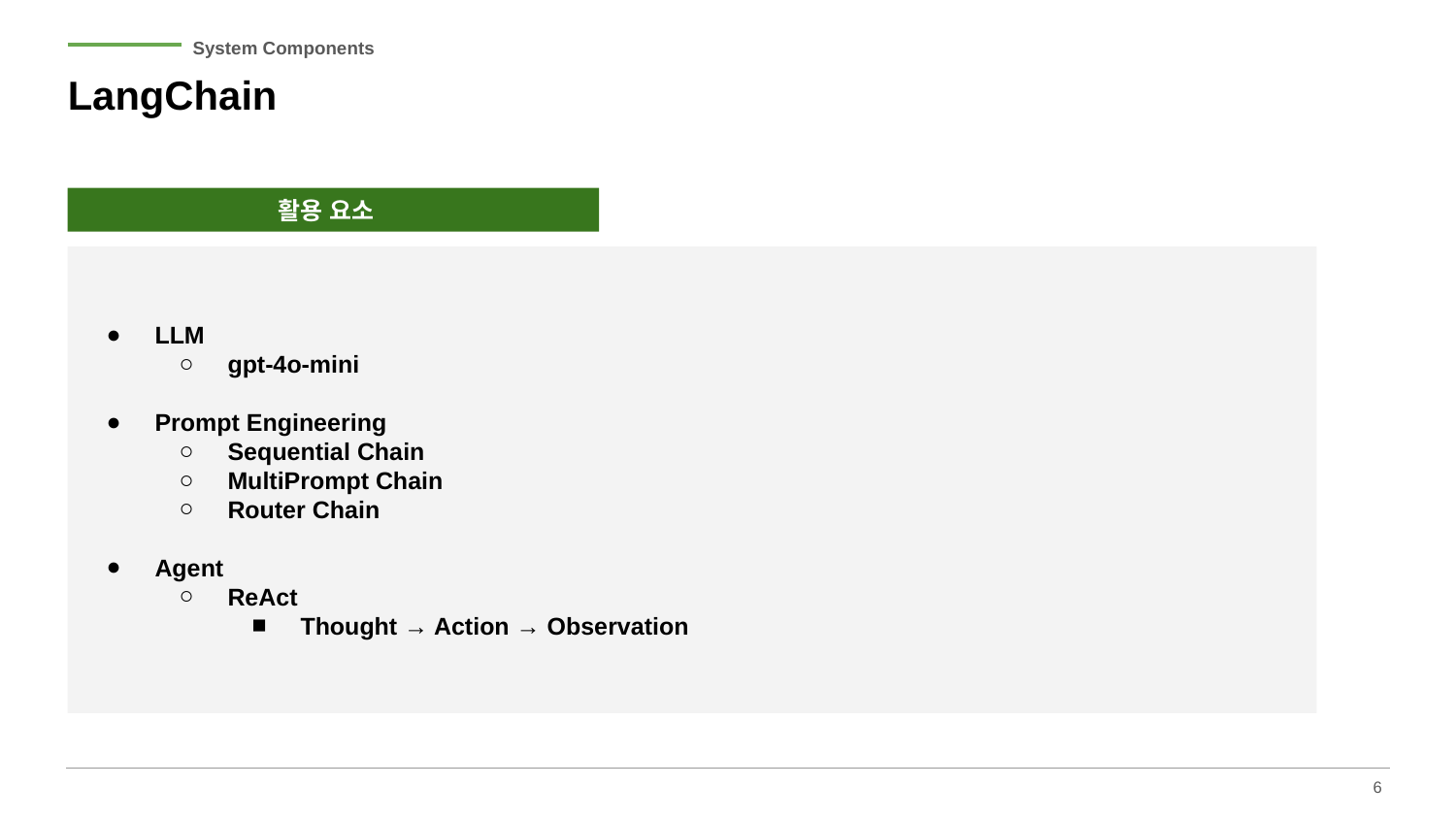

System Components
# LangChain
활용 요소
LLM
gpt-4o-mini

Prompt Engineering
Sequential Chain
MultiPrompt Chain
Router Chain

Agent
ReAct
Thought → Action → Observation
6